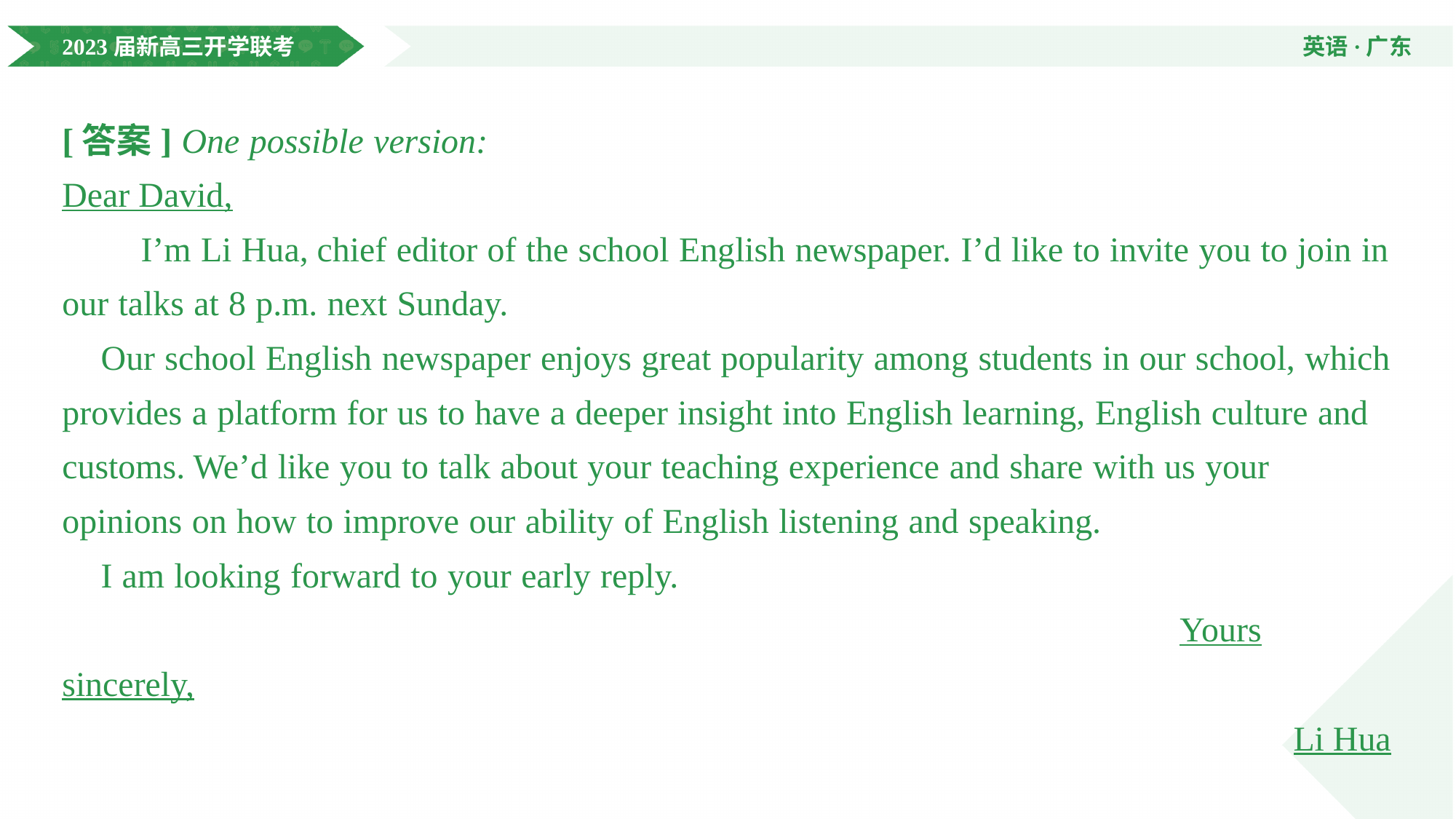

[答案] One possible version:
Dear David,
         I’m Li Hua, chief editor of the school English newspaper. I’d like to invite you to join in our talks at 8 p.m. next Sunday.
    Our school English newspaper enjoys great popularity among students in our school, which provides a platform for us to have a deeper insight into English learning, English culture and customs. We’d like you to talk about your teaching experience and share with us your opinions on how to improve our ability of English listening and speaking.
    I am looking forward to your early reply.
                                                                                                                                Yours sincerely,
                                                                                                                                             Li Hua